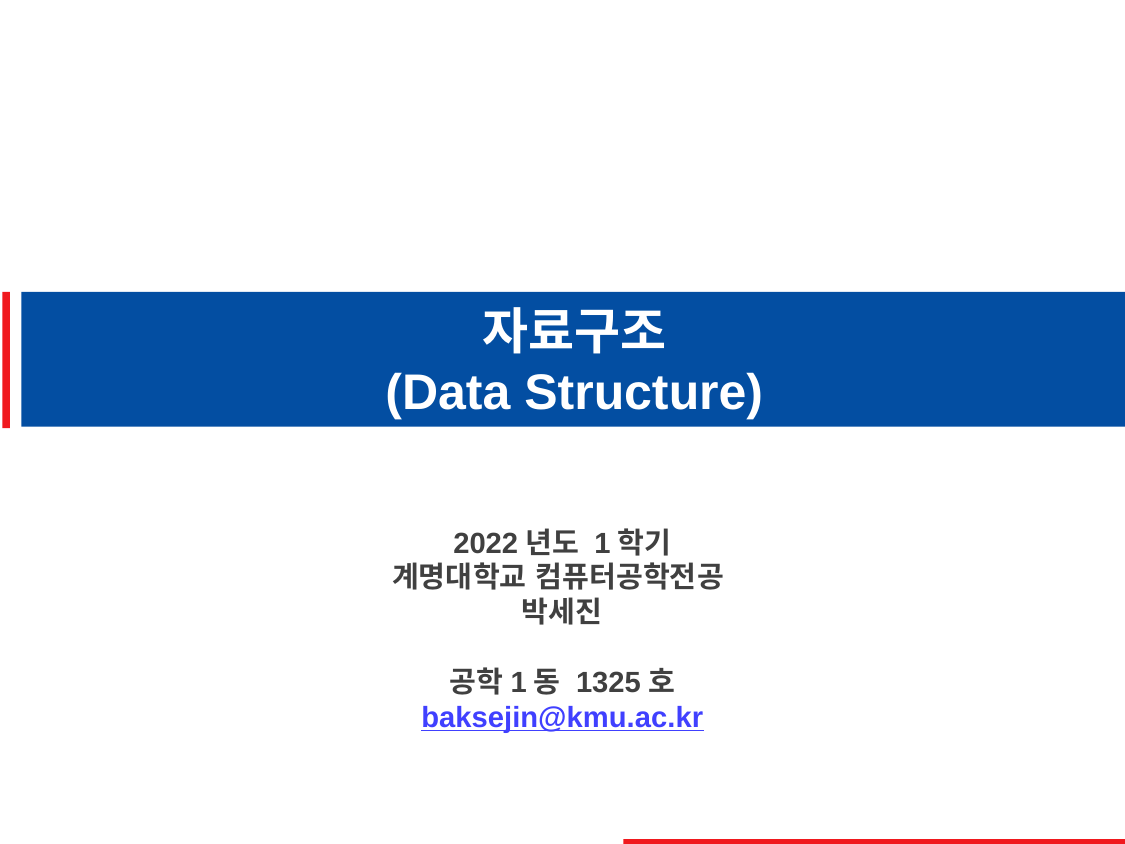

자료구조
(Data Structure)
2022년도 1학기
계명대학교 컴퓨터공학전공
박세진

공학1동 1325호
baksejin@kmu.ac.kr